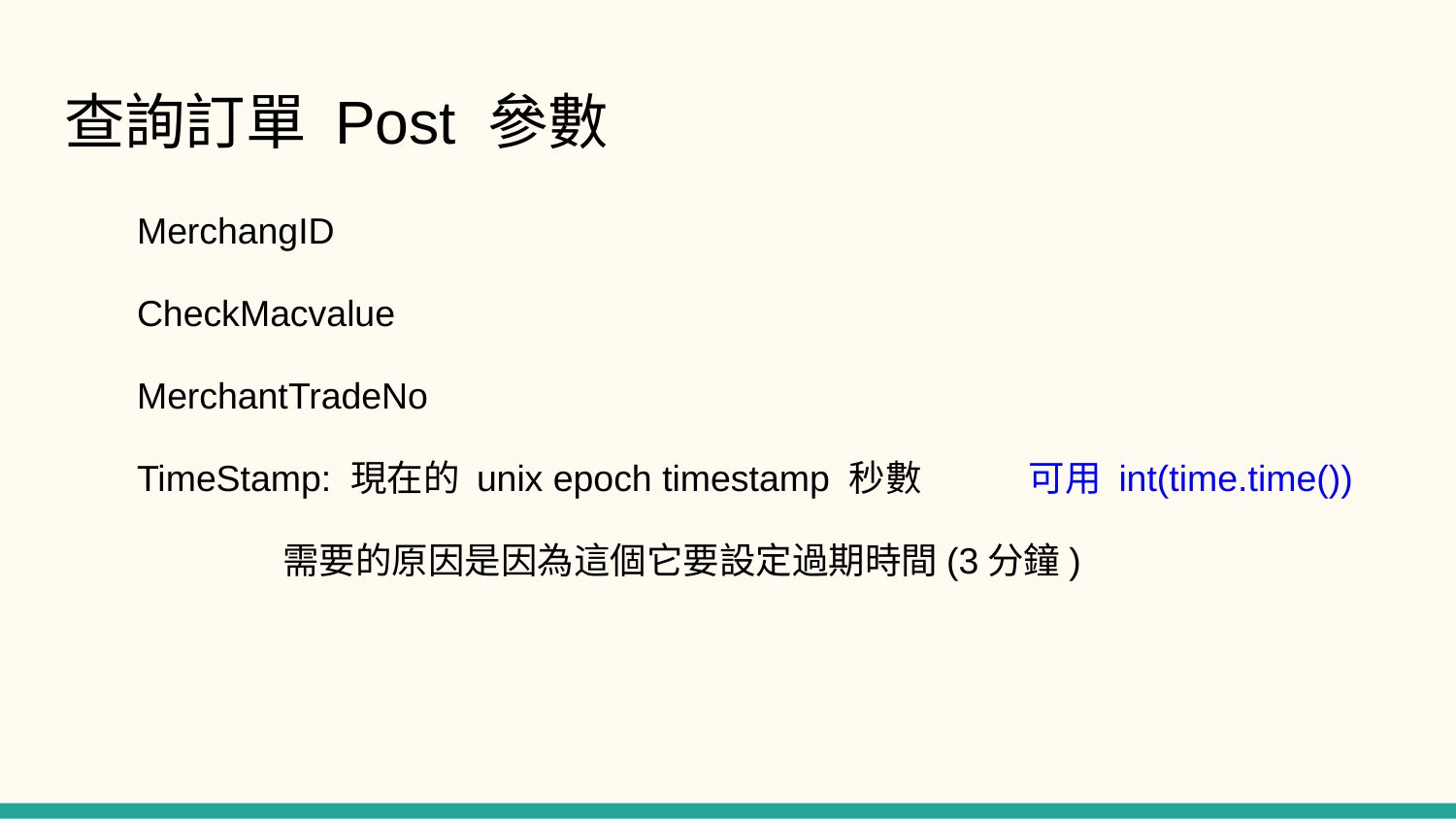

# 查詢訂單 Post 參數
MerchangID
CheckMacvalue
MerchantTradeNo
TimeStamp: 現在的 unix epoch timestamp 秒數             可用 int(time.time())
	需要的原因是因為這個它要設定過期時間(3分鐘)